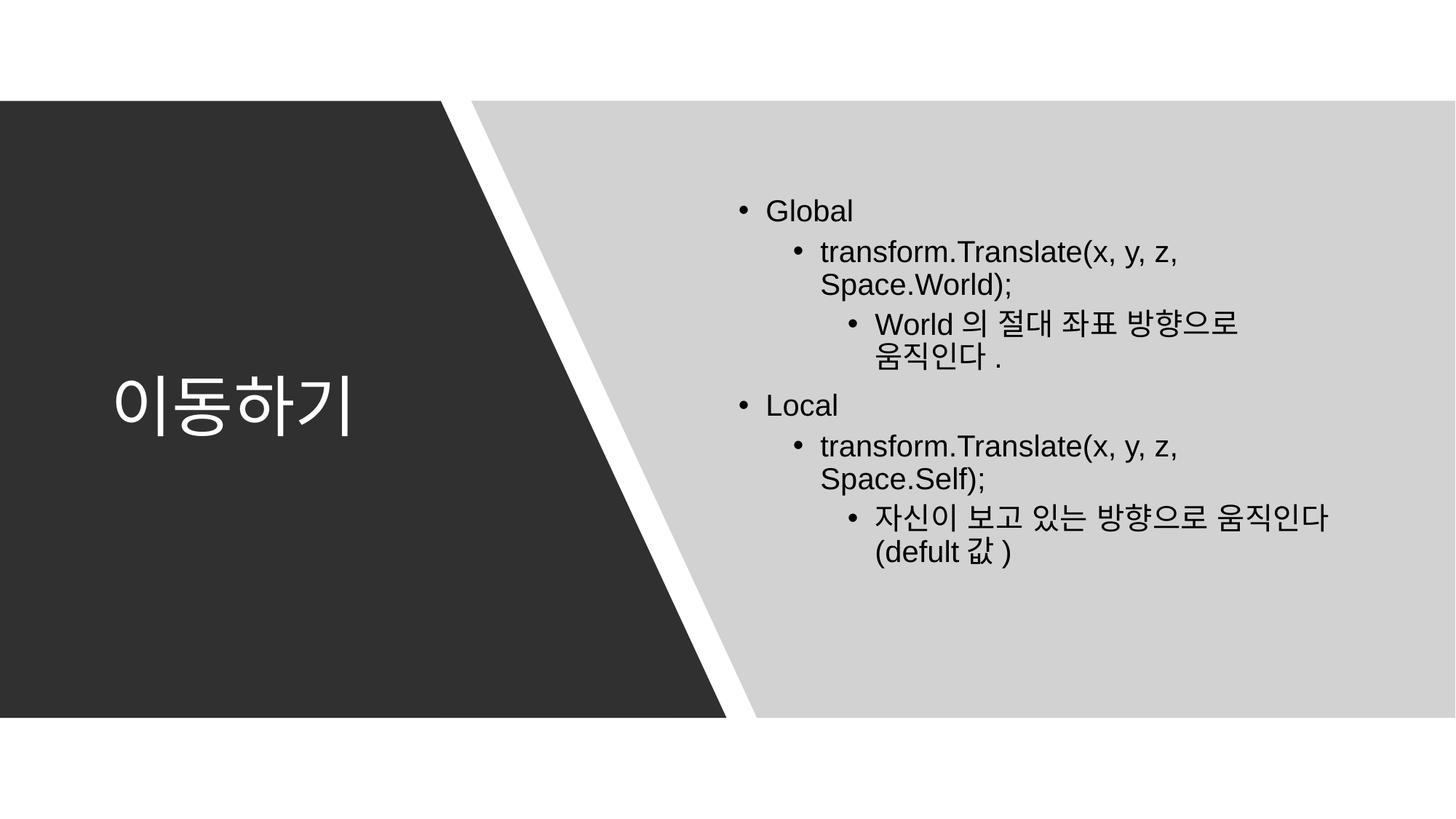

Global
transform.Translate(x, y, z, Space.World);
World의 절대 좌표 방향으로 움직인다.
Local
transform.Translate(x, y, z, Space.Self);
자신이 보고 있는 방향으로 움직인다 (defult값)

# 이동하기